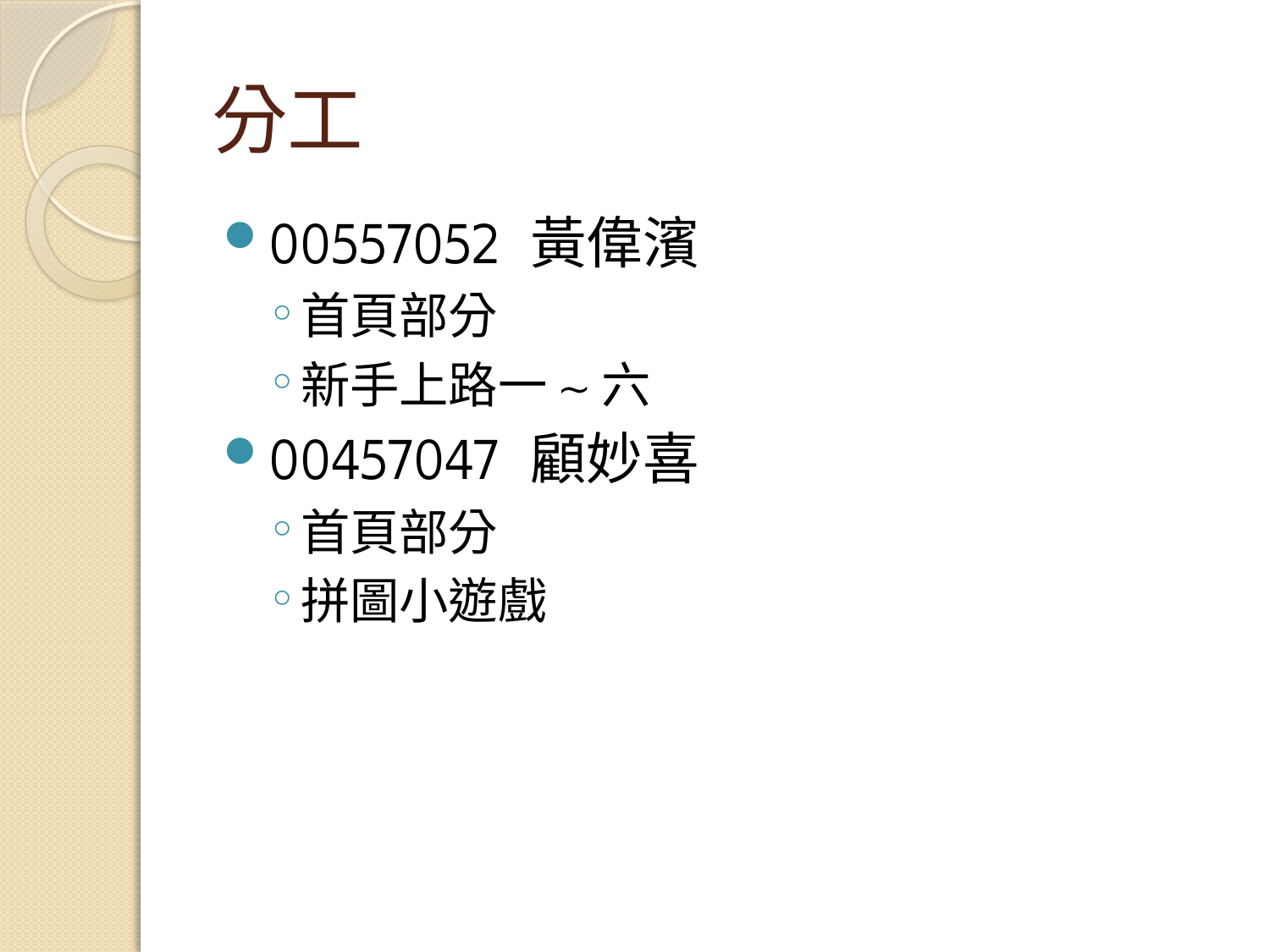

# 分工
00557052 黃偉濱
首頁部分
新手上路一~六
00457047 顧妙喜
首頁部分
拼圖小遊戲